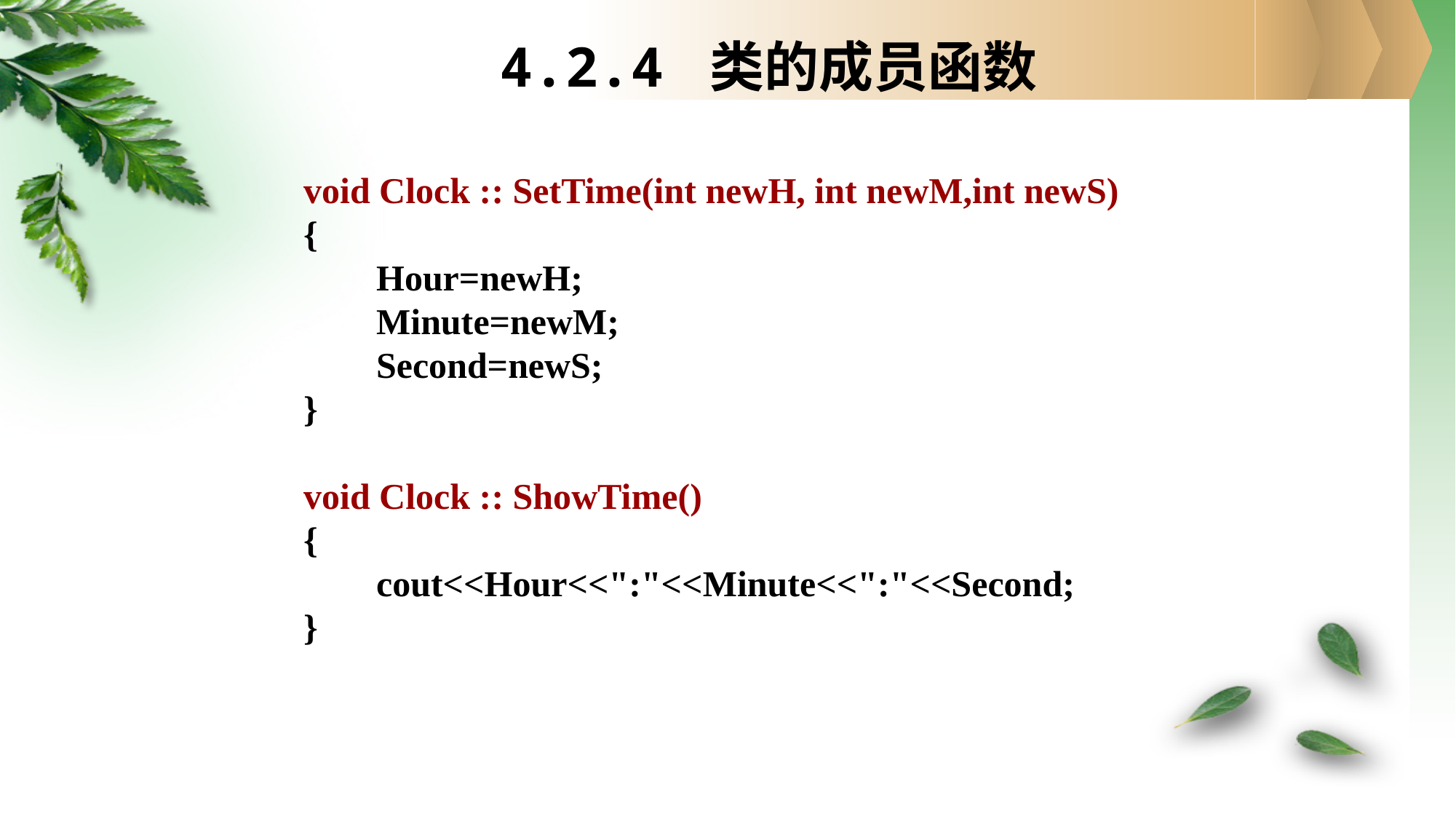

# 4.2.4 类的成员函数
void Clock :: SetTime(int newH, int newM,int newS)
{
        Hour=newH;
        Minute=newM;
        Second=newS;
}

void Clock :: ShowTime()
{
        cout<<Hour<<":"<<Minute<<":"<<Second;
}